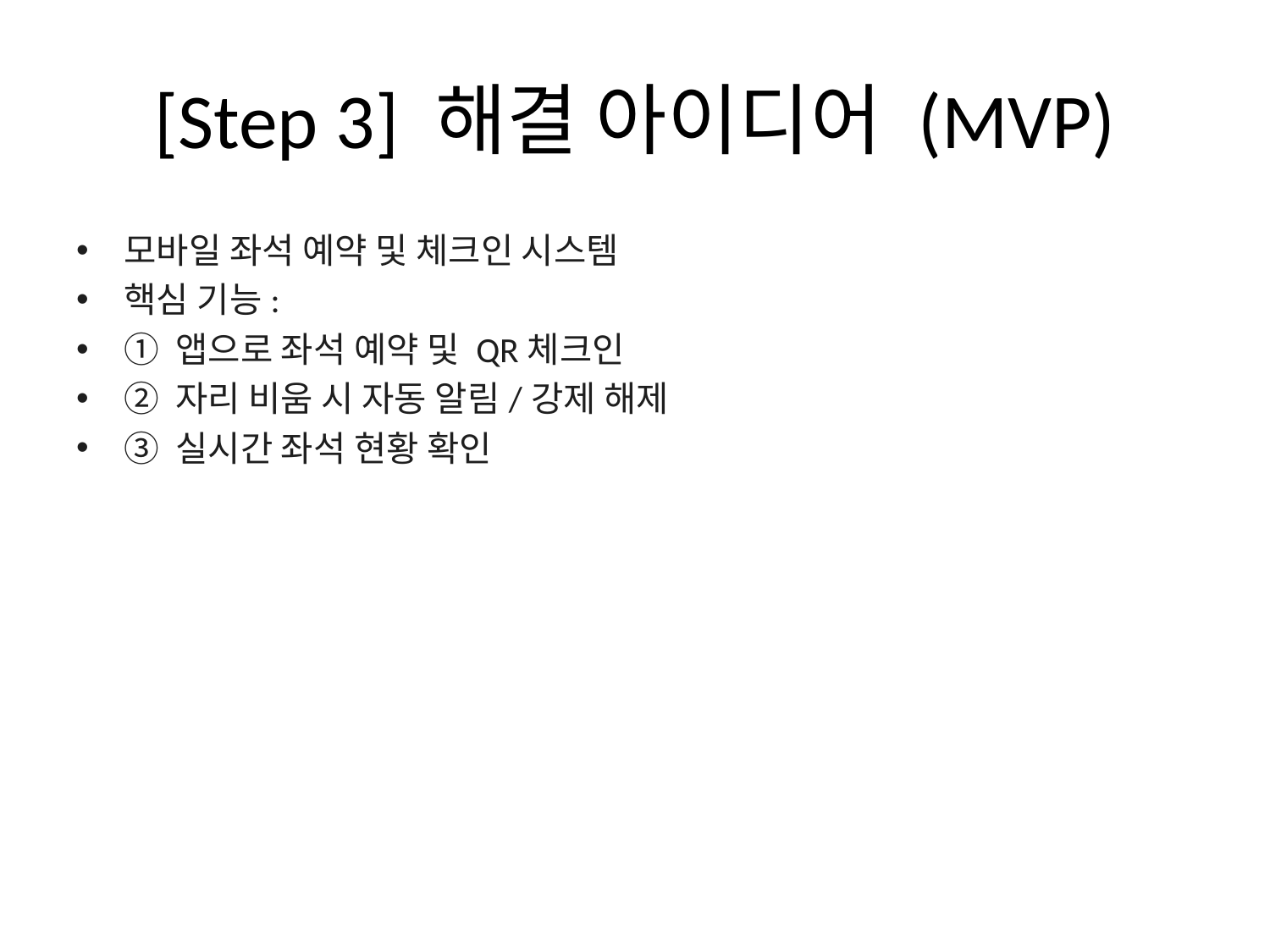

# [Step 3] 해결 아이디어 (MVP)
모바일 좌석 예약 및 체크인 시스템
핵심 기능:
① 앱으로 좌석 예약 및 QR체크인
② 자리 비움 시 자동 알림/강제 해제
③ 실시간 좌석 현황 확인